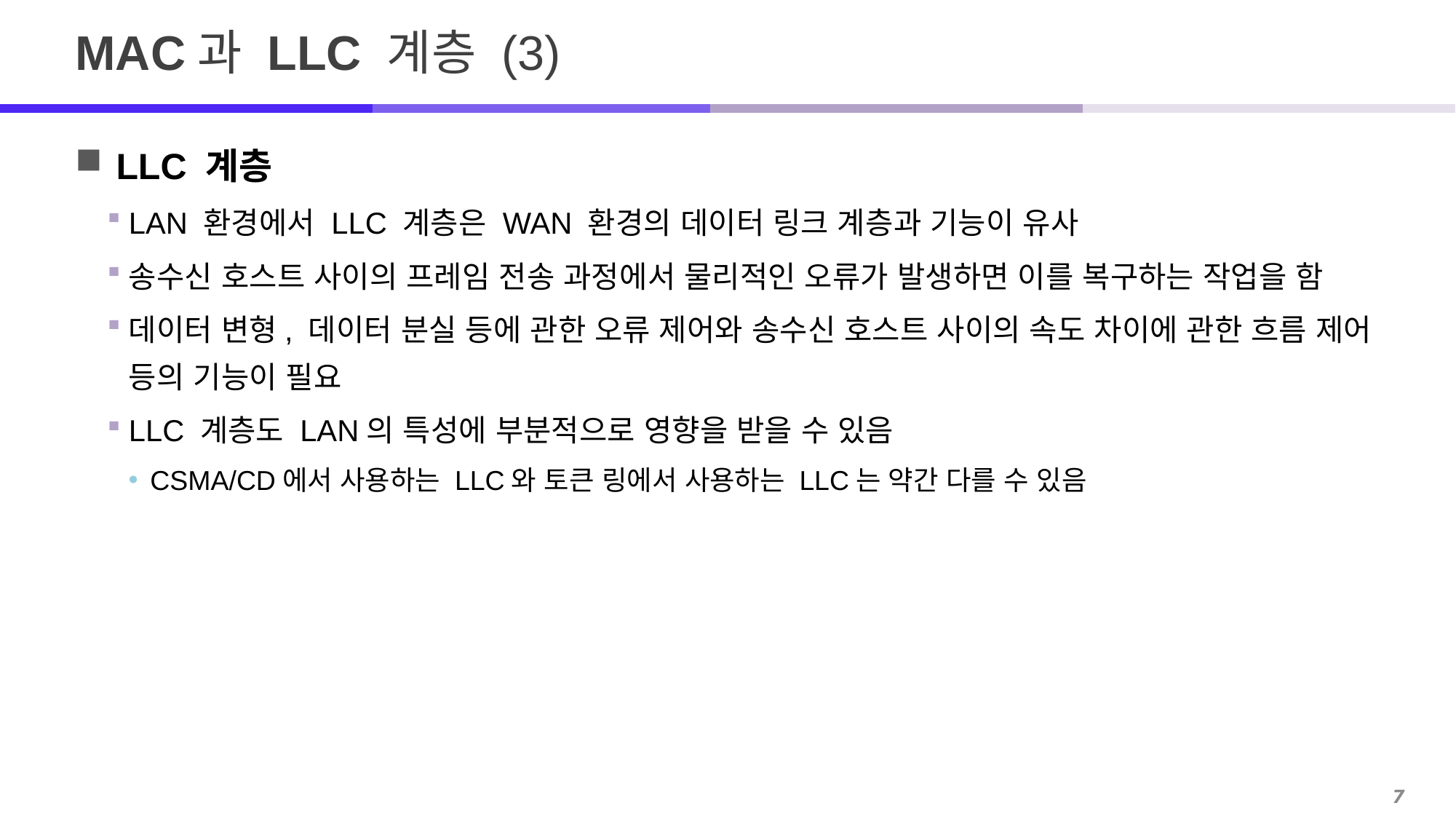

# MAC과 LLC 계층 (3)
LLC 계층
LAN 환경에서 LLC 계층은 WAN 환경의 데이터 링크 계층과 기능이 유사
송수신 호스트 사이의 프레임 전송 과정에서 물리적인 오류가 발생하면 이를 복구하는 작업을 함
데이터 변형, 데이터 분실 등에 관한 오류 제어와 송수신 호스트 사이의 속도 차이에 관한 흐름 제어 등의 기능이 필요
LLC 계층도 LAN의 특성에 부분적으로 영향을 받을 수 있음
CSMA/CD에서 사용하는 LLC와 토큰 링에서 사용하는 LLC는 약간 다를 수 있음